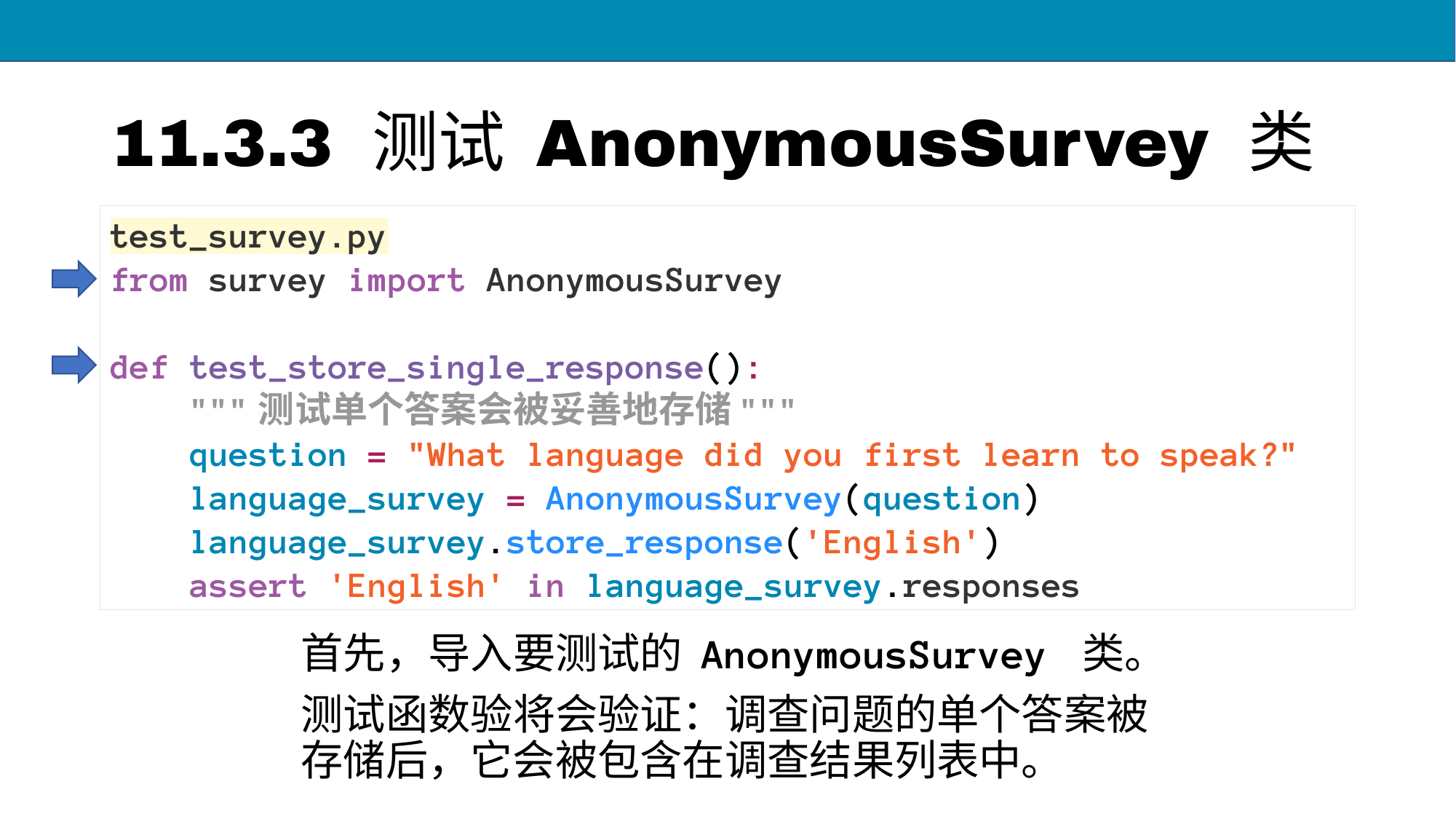

# 11.3.3 测试 AnonymousSurvey 类
test_survey.py
from survey import AnonymousSurvey
def test_store_single_response():
    """测试单个答案会被妥善地存储"""
    question = "What language did you first learn to speak?"
    language_survey = AnonymousSurvey(question)
    language_survey.store_response('English')
    assert 'English' in language_survey.responses

首先，导入要测试的 AnonymousSurvey 类。
测试函数验将会验证：调查问题的单个答案被存储后，它会被包含在调查结果列表中。